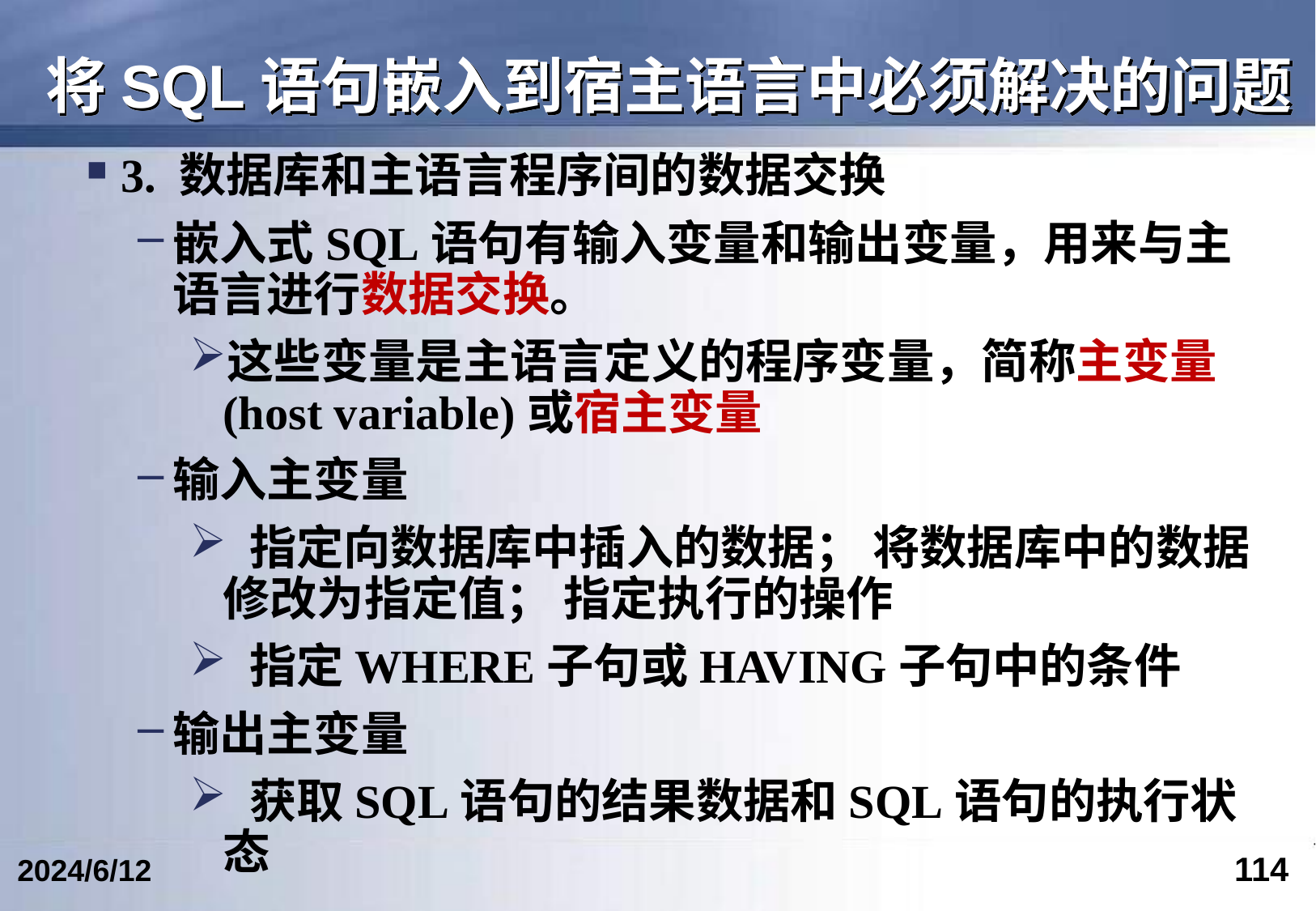

# 将SQL语句嵌入到宿主语言中必须解决的问题
3. 数据库和主语言程序间的数据交换
嵌入式SQL语句有输入变量和输出变量，用来与主语言进行数据交换。
这些变量是主语言定义的程序变量，简称主变量(host variable)或宿主变量
输入主变量
 指定向数据库中插入的数据； 将数据库中的数据修改为指定值； 指定执行的操作
 指定WHERE子句或HAVING子句中的条件
输出主变量
 获取SQL语句的结果数据和SQL语句的执行状态
114
2024/6/12